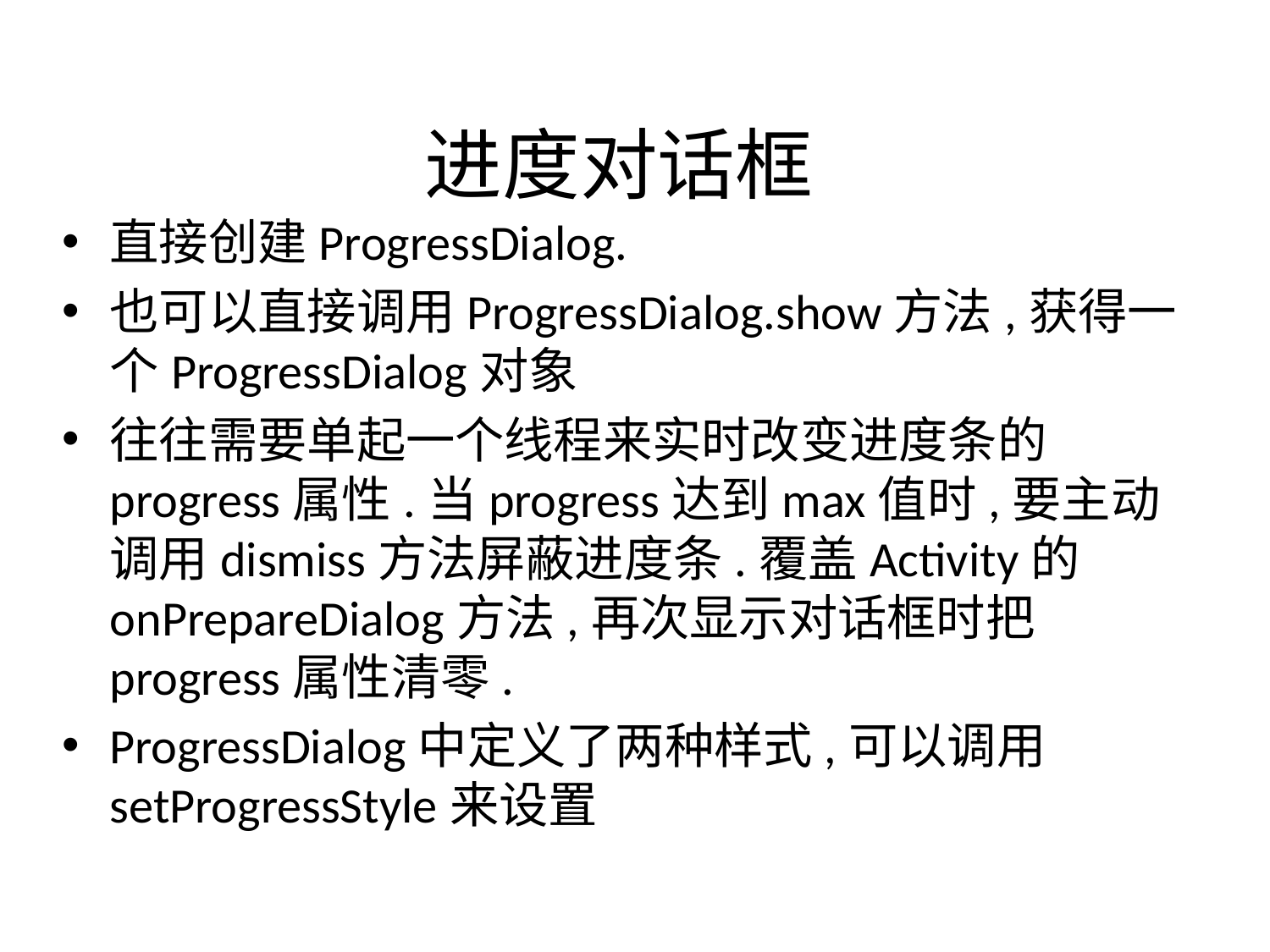

# 进度对话框
直接创建ProgressDialog.
也可以直接调用ProgressDialog.show方法,获得一个ProgressDialog对象
往往需要单起一个线程来实时改变进度条的progress属性.当progress达到max值时,要主动调用dismiss方法屏蔽进度条.覆盖Activity的onPrepareDialog方法,再次显示对话框时把progress属性清零.
ProgressDialog中定义了两种样式,可以调用setProgressStyle来设置